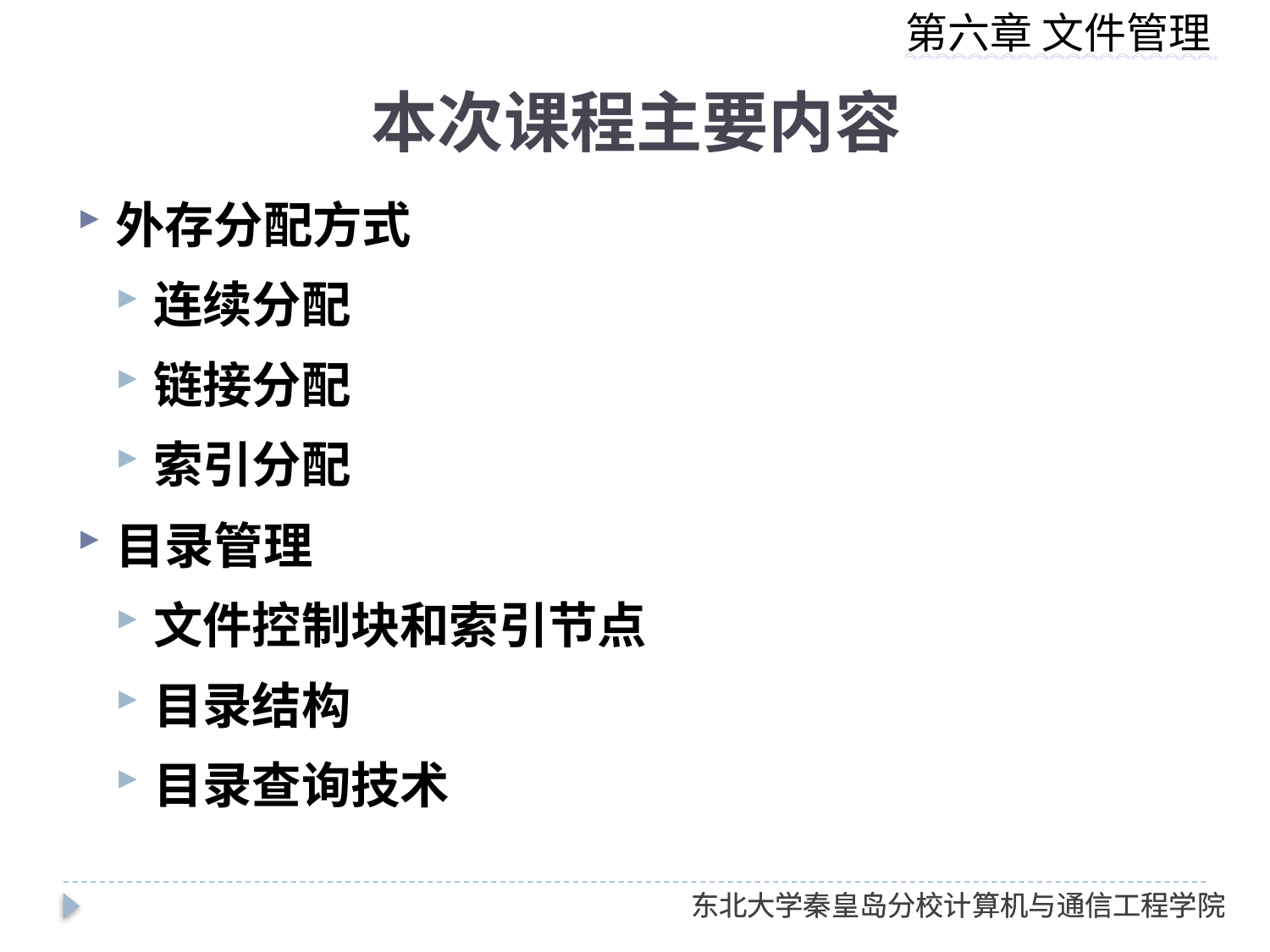

# 本次课程主要内容
外存分配方式
连续分配
链接分配
索引分配
目录管理
文件控制块和索引节点
目录结构
目录查询技术